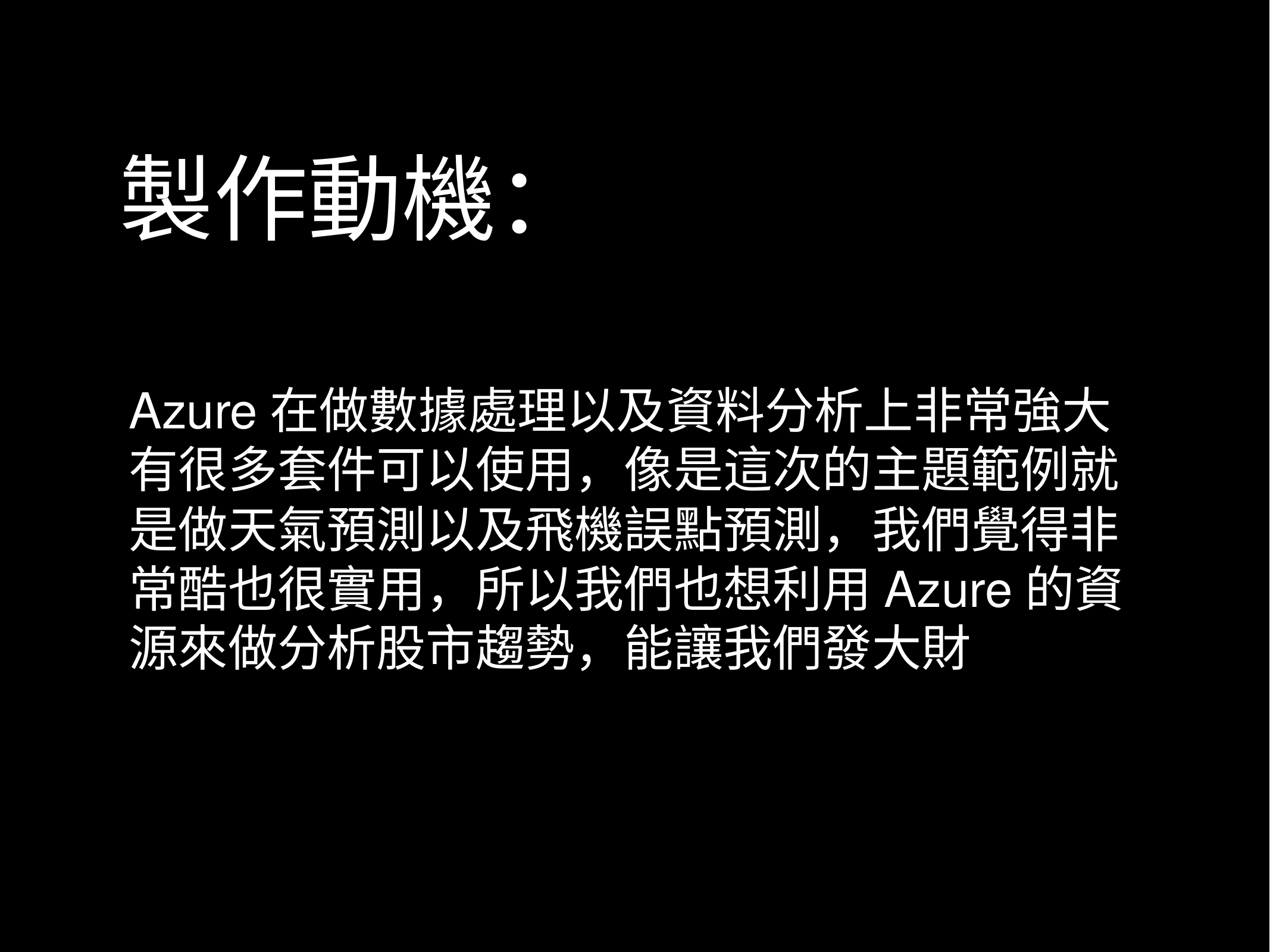

製作動機：
# Azure在做數據處理以及資料分析上非常強大有很多套件可以使用，像是這次的主題範例就是做天氣預測以及飛機誤點預測，我們覺得非常酷也很實用，所以我們也想利用Azure的資源來做分析股市趨勢，能讓我們發大財